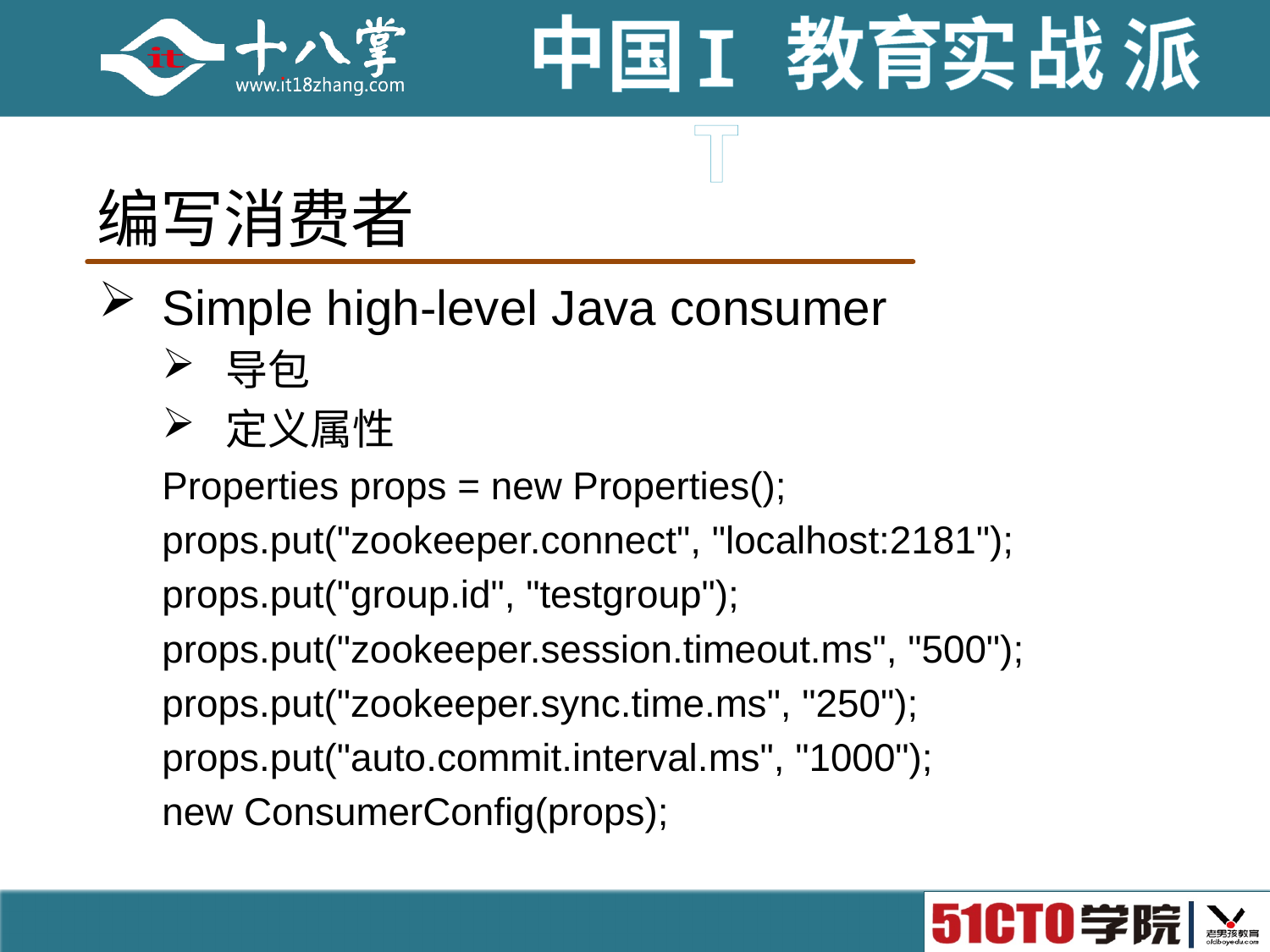

# 编写消费者
Simple high-level Java consumer
导包
定义属性
Properties props = new Properties();
props.put("zookeeper.connect", "localhost:2181");
props.put("group.id", "testgroup");
props.put("zookeeper.session.timeout.ms", "500");
props.put("zookeeper.sync.time.ms", "250");
props.put("auto.commit.interval.ms", "1000");
new ConsumerConfig(props);